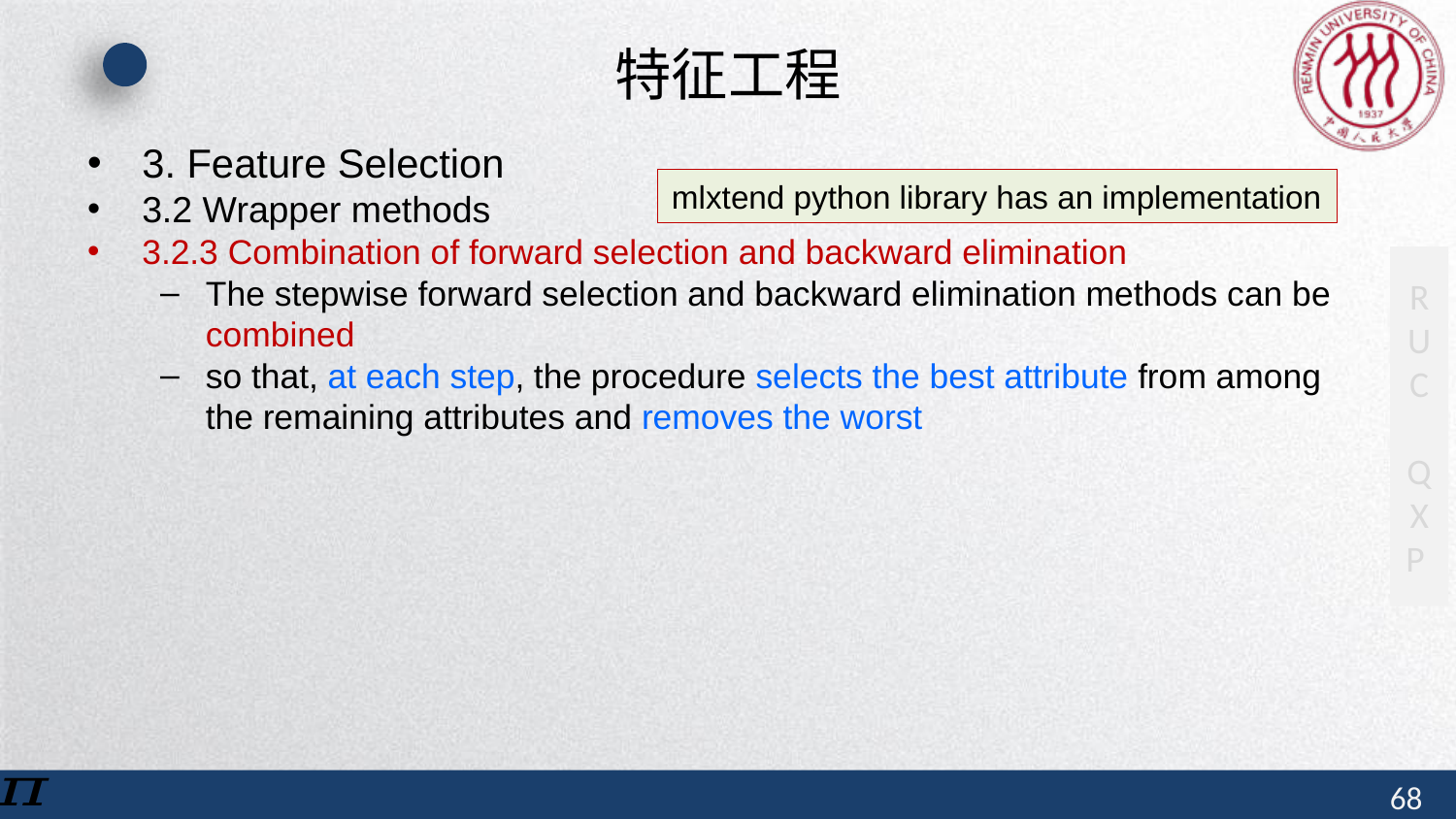

# 特征工程
3. Feature Selection
3.2 Wrapper methods
3.2.3 Combination of forward selection and backward elimination
The stepwise forward selection and backward elimination methods can be combined
so that, at each step, the procedure selects the best attribute from among the remaining attributes and removes the worst
mlxtend python library has an implementation